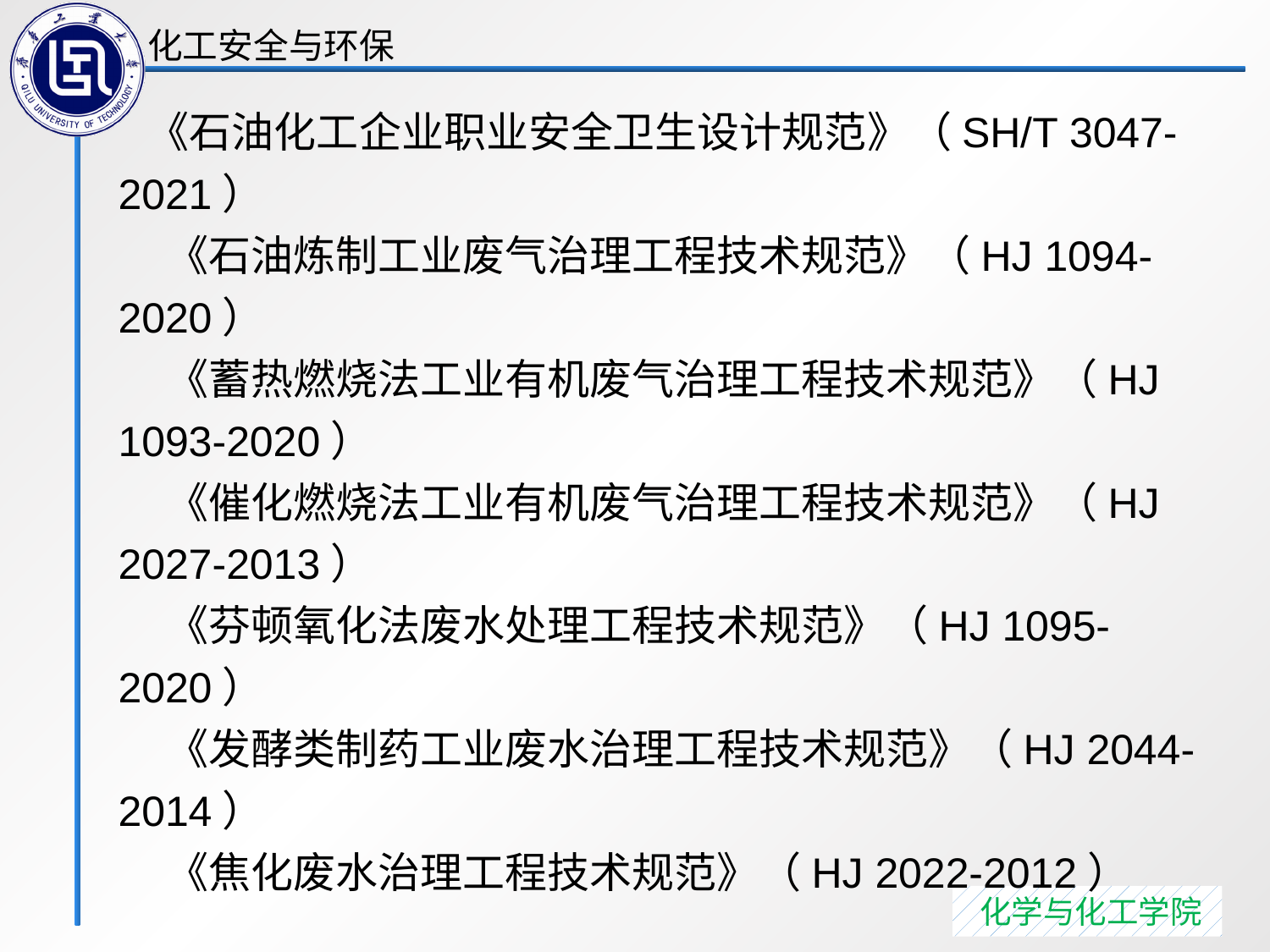

《石油化工企业职业安全卫生设计规范》（SH/T 3047-2021）
    《石油炼制工业废气治理工程技术规范》（HJ 1094-2020）
    《蓄热燃烧法工业有机废气治理工程技术规范》（HJ 1093-2020）
    《催化燃烧法工业有机废气治理工程技术规范》（HJ 2027-2013）
    《芬顿氧化法废水处理工程技术规范》（HJ 1095-2020）
    《发酵类制药工业废水治理工程技术规范》（HJ 2044-2014）
    《焦化废水治理工程技术规范》（HJ 2022-2012）